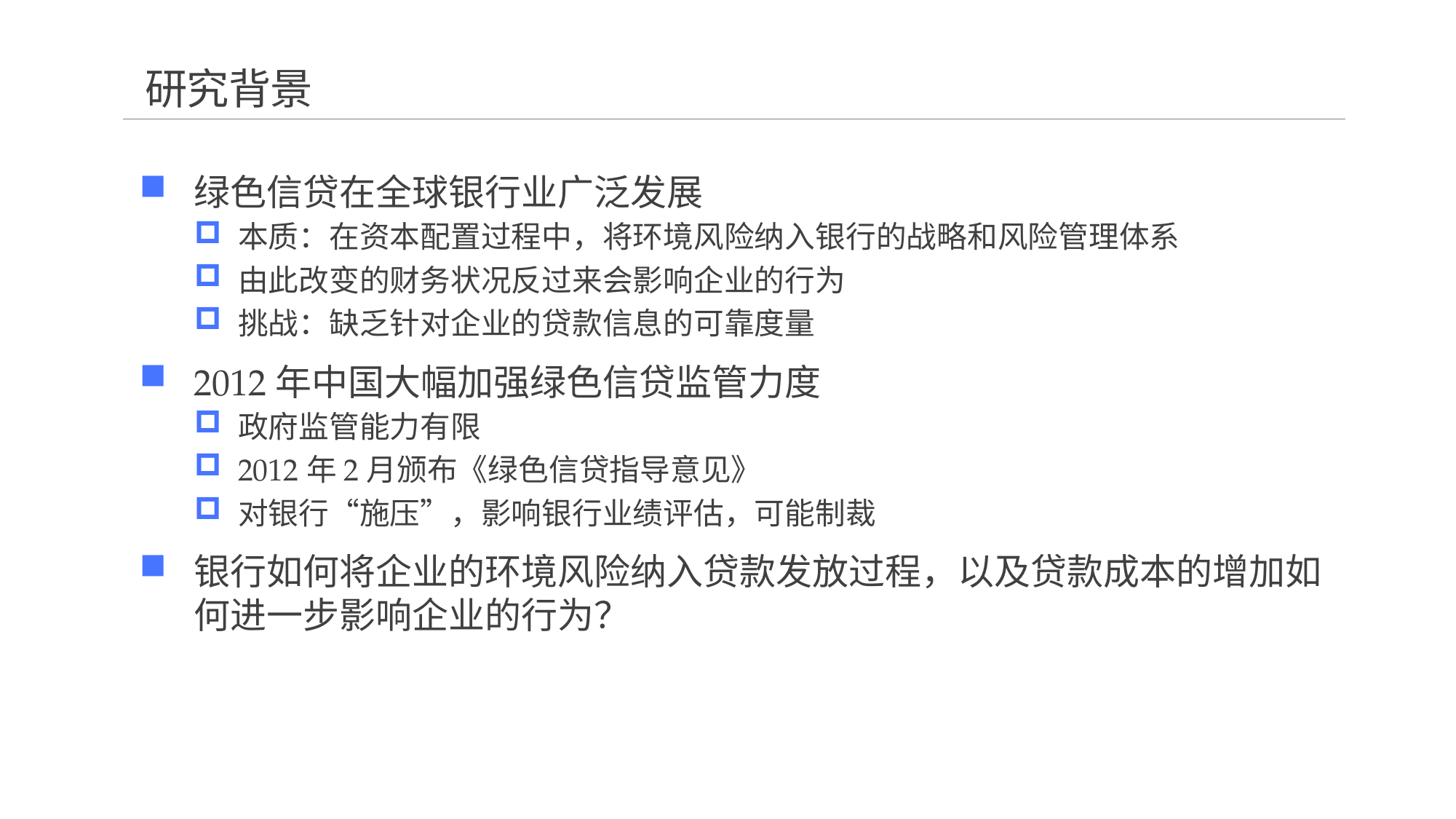

# 研究背景
绿色信贷在全球银行业广泛发展
本质：在资本配置过程中，将环境风险纳入银行的战略和风险管理体系
由此改变的财务状况反过来会影响企业的行为
挑战：缺乏针对企业的贷款信息的可靠度量
2012年中国大幅加强绿色信贷监管力度
政府监管能力有限
2012年2月颁布《绿色信贷指导意见》
对银行“施压”，影响银行业绩评估，可能制裁
银行如何将企业的环境风险纳入贷款发放过程，以及贷款成本的增加如何进一步影响企业的行为？